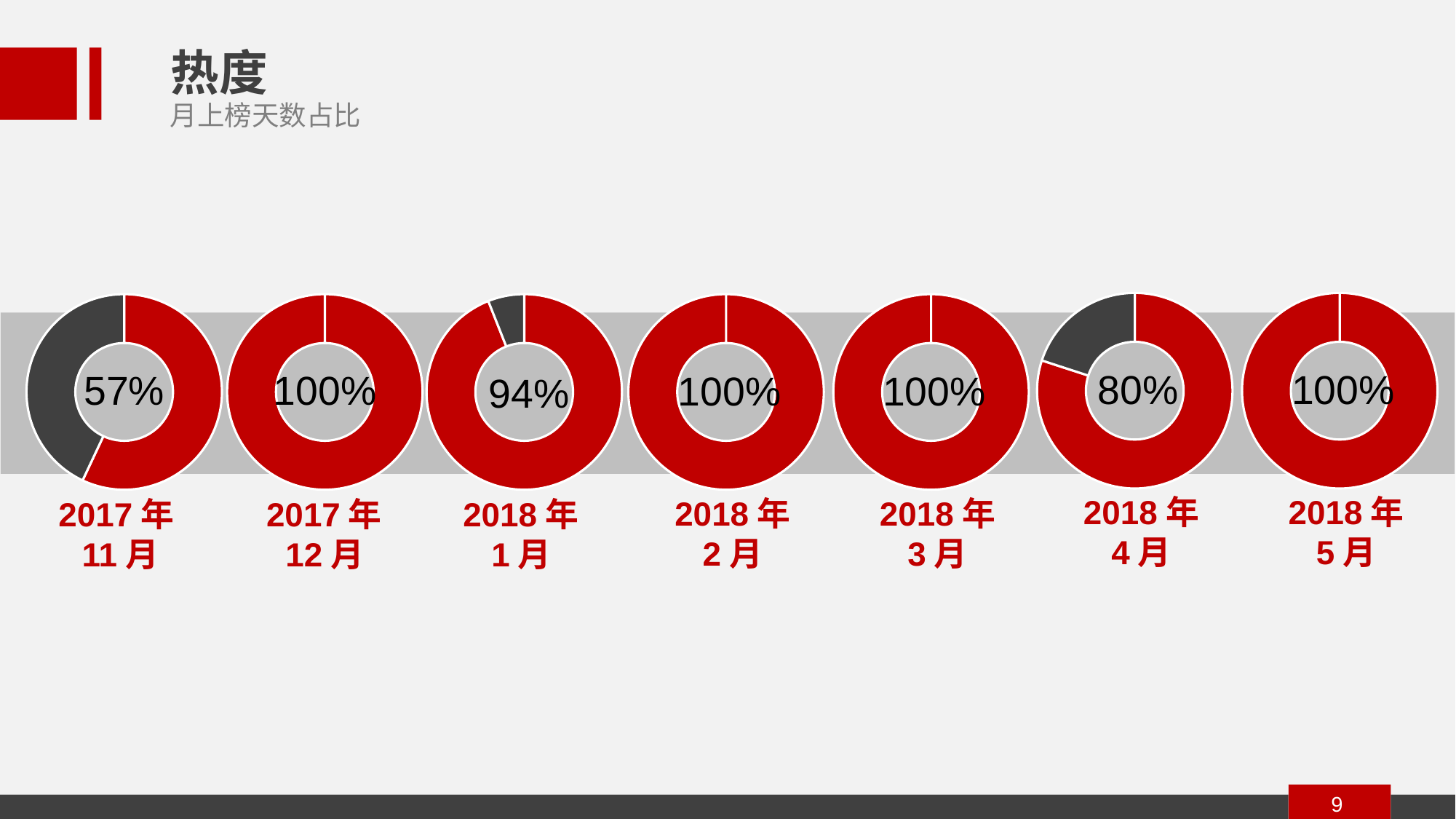

热度
月上榜天数占比

### Chart

| Category | 列2 |
|---|---|
| 第一季度 | 80.0 |
| 第二季度 | 20.0 |

### Chart

| Category | 列2 |
|---|---|
| 第一季度 | 100.0 |
| 第二季度 | 0.0 |

### Chart

| Category | 列2 |
|---|---|
| A | 57.0 |
| B | 43.0 |

### Chart

| Category | 列2 |
|---|---|
| A | 100.0 |
| B | 0.0 |

### Chart

| Category | 列2 |
|---|---|
| A | 94.0 |
| B | 6.0 |

### Chart

| Category | 列2 |
|---|---|
| 第一季度 | 100.0 |
| 第二季度 | 0.0 |

### Chart

| Category | 列2 |
|---|---|
| 第一季度 | 100.0 |
| 第二季度 | 0.0 |
80%
100%
100%
57%
100%
100%
94%
2018年
4月
2018年
5月
2018年
2月
2018年
3月
2017年11月
2017年12月
2018年1月